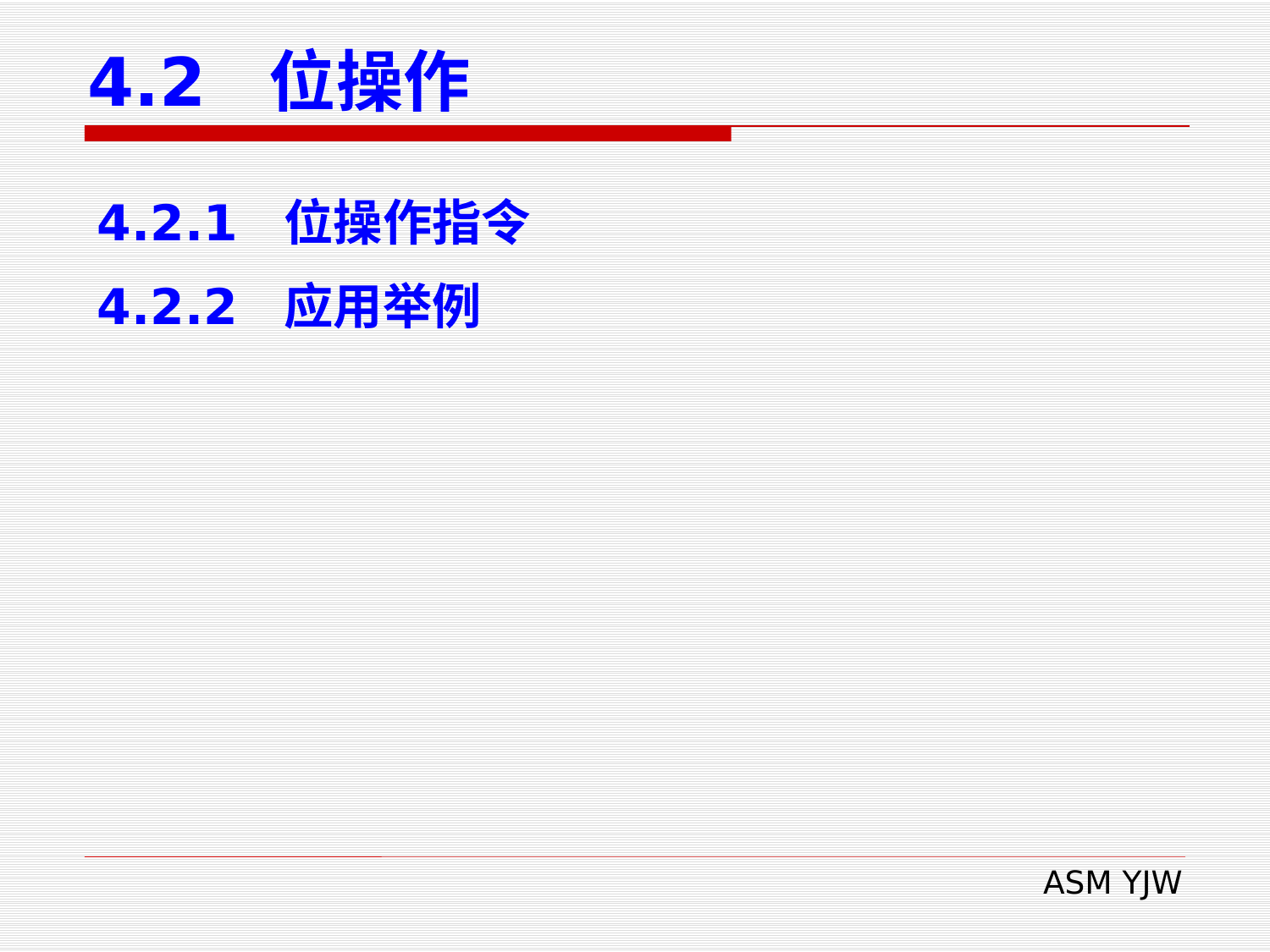

# 4.2  位操作
4.2.1  位操作指令
4.2.2  应用举例